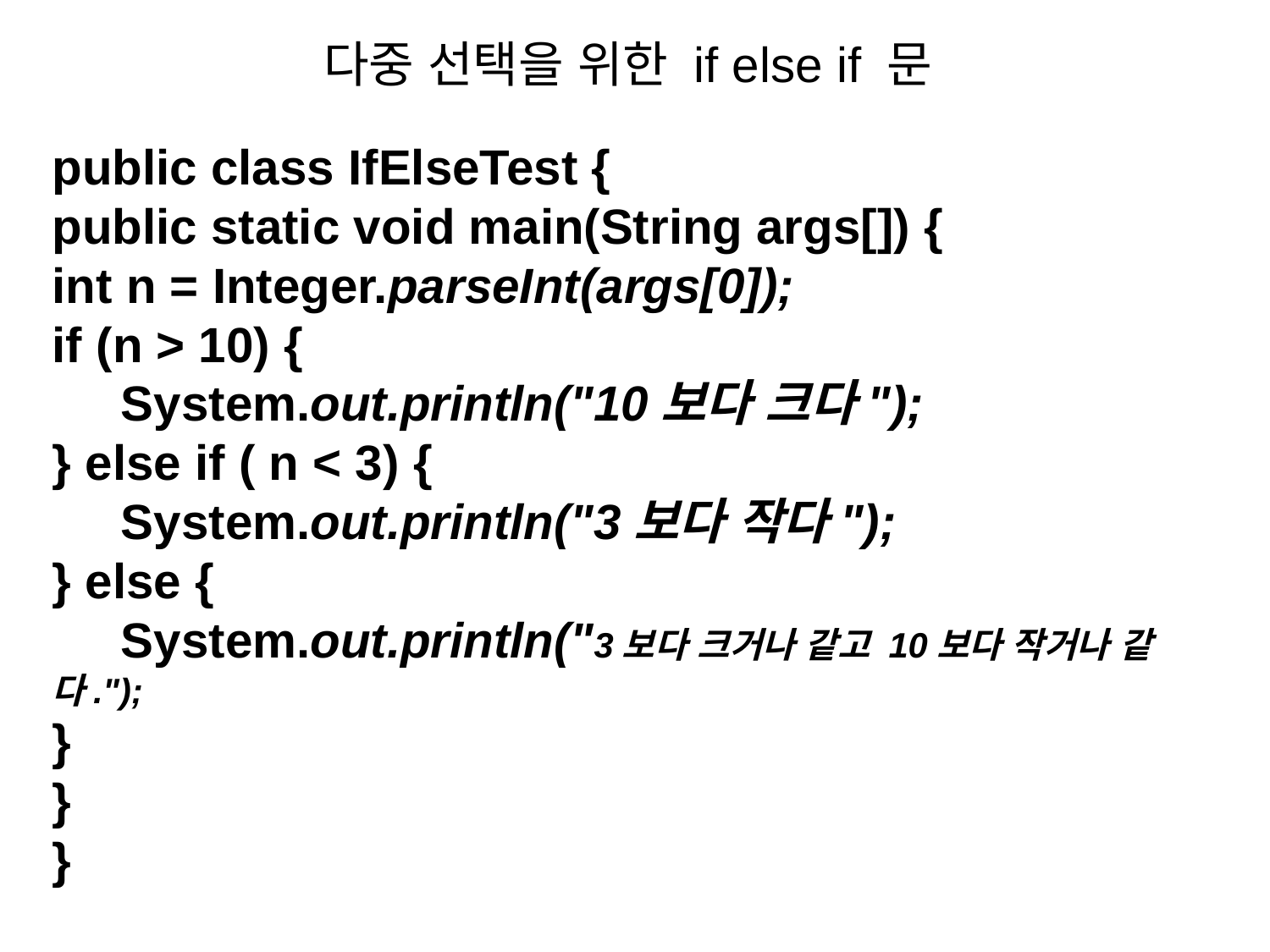

# 다중 선택을 위한 if else if 문
public class IfElseTest {
public static void main(String args[]) {
int n = Integer.parseInt(args[0]);
if (n > 10) {
     System.out.println("10보다 크다");
} else if ( n < 3) {
     System.out.println("3보다 작다");
} else {
     System.out.println("3보다 크거나 같고 10보다 작거나 같다.");
}
}
}